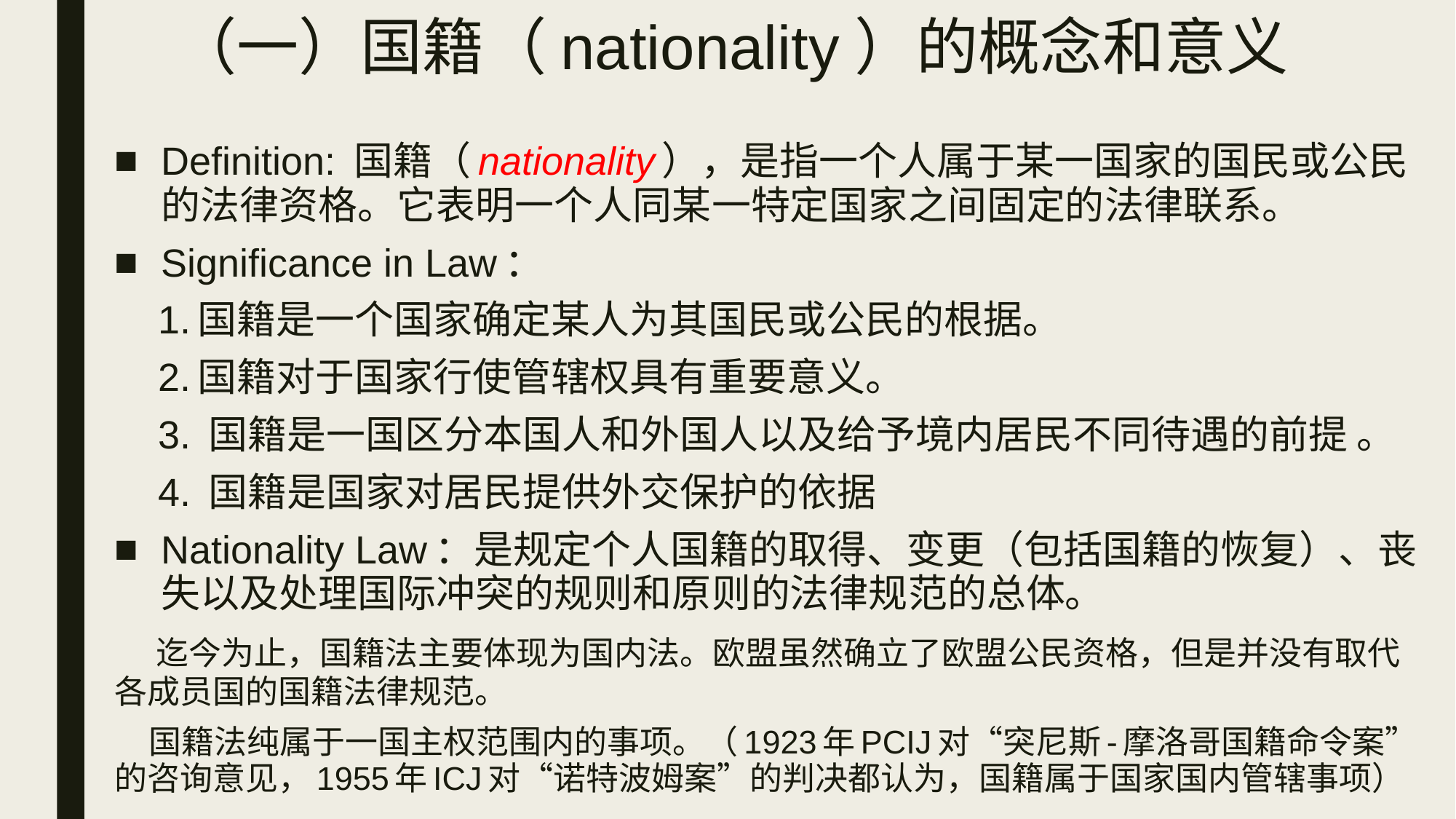

# （一）国籍（nationality）的概念和意义
Definition: 国籍（nationality），是指一个人属于某一国家的国民或公民的法律资格。它表明一个人同某一特定国家之间固定的法律联系。
Significance in Law：
    1.国籍是一个国家确定某人为其国民或公民的根据。
    2.国籍对于国家行使管辖权具有重要意义。
    3. 国籍是一国区分本国人和外国人以及给予境内居民不同待遇的前提 。
    4. 国籍是国家对居民提供外交保护的依据
Nationality Law：是规定个人国籍的取得、变更（包括国籍的恢复）、丧失以及处理国际冲突的规则和原则的法律规范的总体。
    迄今为止，国籍法主要体现为国内法。欧盟虽然确立了欧盟公民资格，但是并没有取代各成员国的国籍法律规范。
    国籍法纯属于一国主权范围内的事项。（1923年PCIJ对“突尼斯-摩洛哥国籍命令案”的咨询意见，1955年ICJ对“诺特波姆案”的判决都认为，国籍属于国家国内管辖事项）